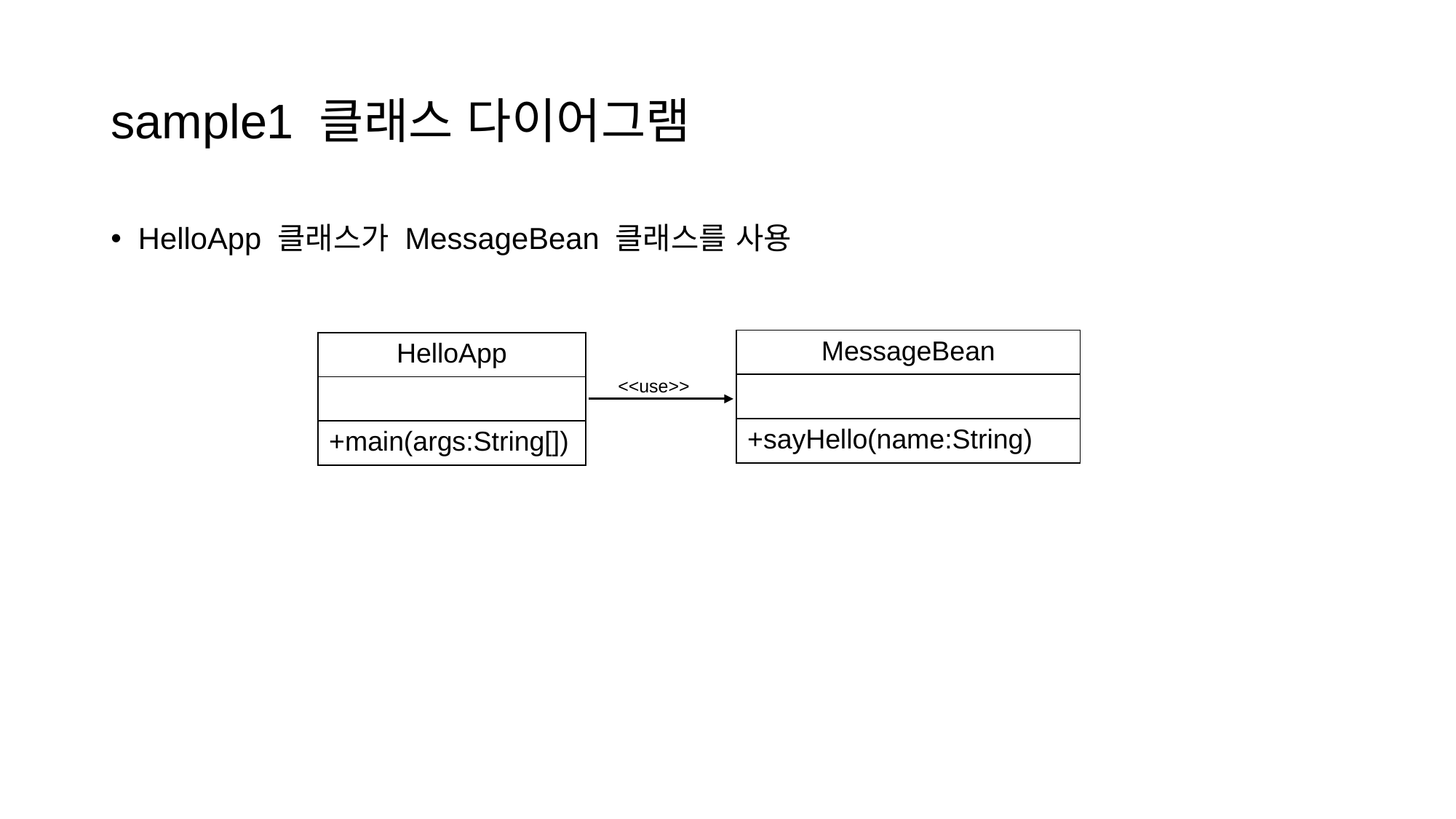

# sample1 클래스 다이어그램
HelloApp 클래스가 MessageBean 클래스를 사용
| MessageBean |
| --- |
|  |
| +sayHello(name:String) |
| HelloApp |
| --- |
|  |
| +main(args:String[]) |
<<use>>